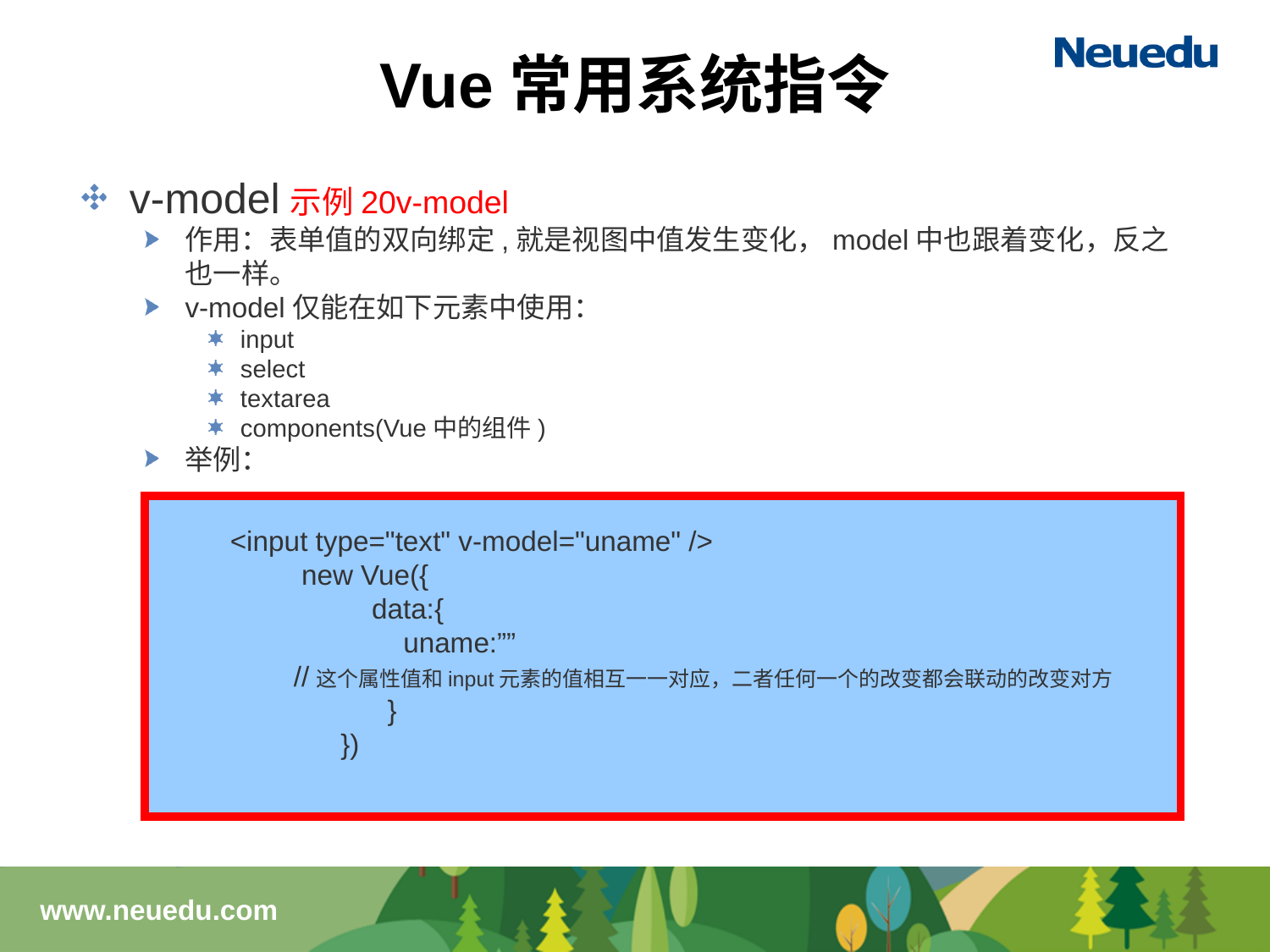

# Vue常用系统指令

v-model示例20v-model
作用：表单值的双向绑定,就是视图中值发生变化，model中也跟着变化，反之也一样。
v-model仅能在如下元素中使用：
input
select
textarea
components(Vue中的组件)
举例：

 <input type="text" v-model="uname" />
  new Vue({
           data:{
               uname:””
 //这个属性值和input元素的值相互一一对应，二者任何一个的改变都会联动的改变对方
             }
       })